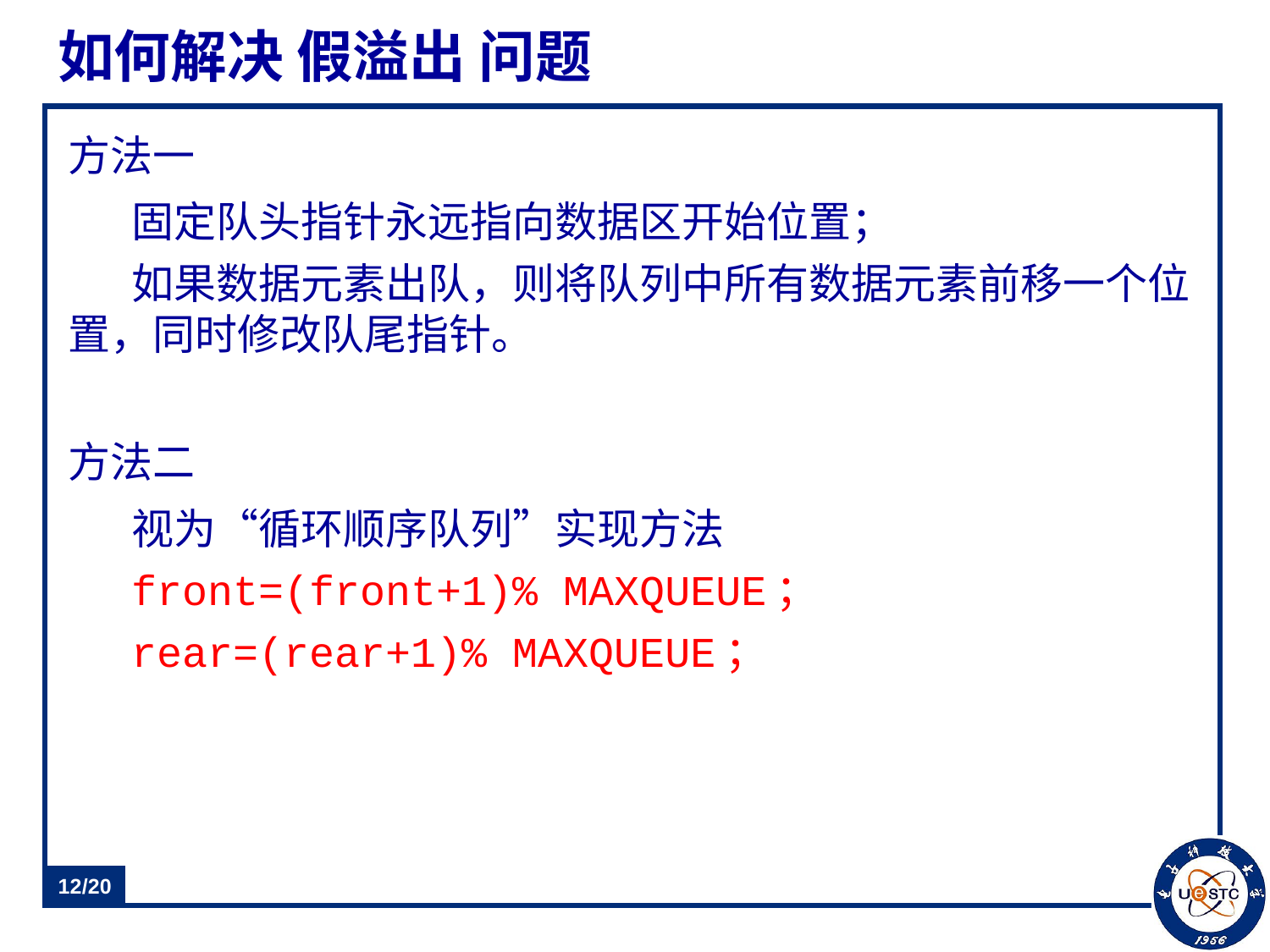

# 如何解决 假溢出 问题
方法一
固定队头指针永远指向数据区开始位置；
如果数据元素出队，则将队列中所有数据元素前移一个位置，同时修改队尾指针。

方法二
视为“循环顺序队列”实现方法
front=(front+1)% MAXQUEUE；
rear=(rear+1)% MAXQUEUE；
12/20